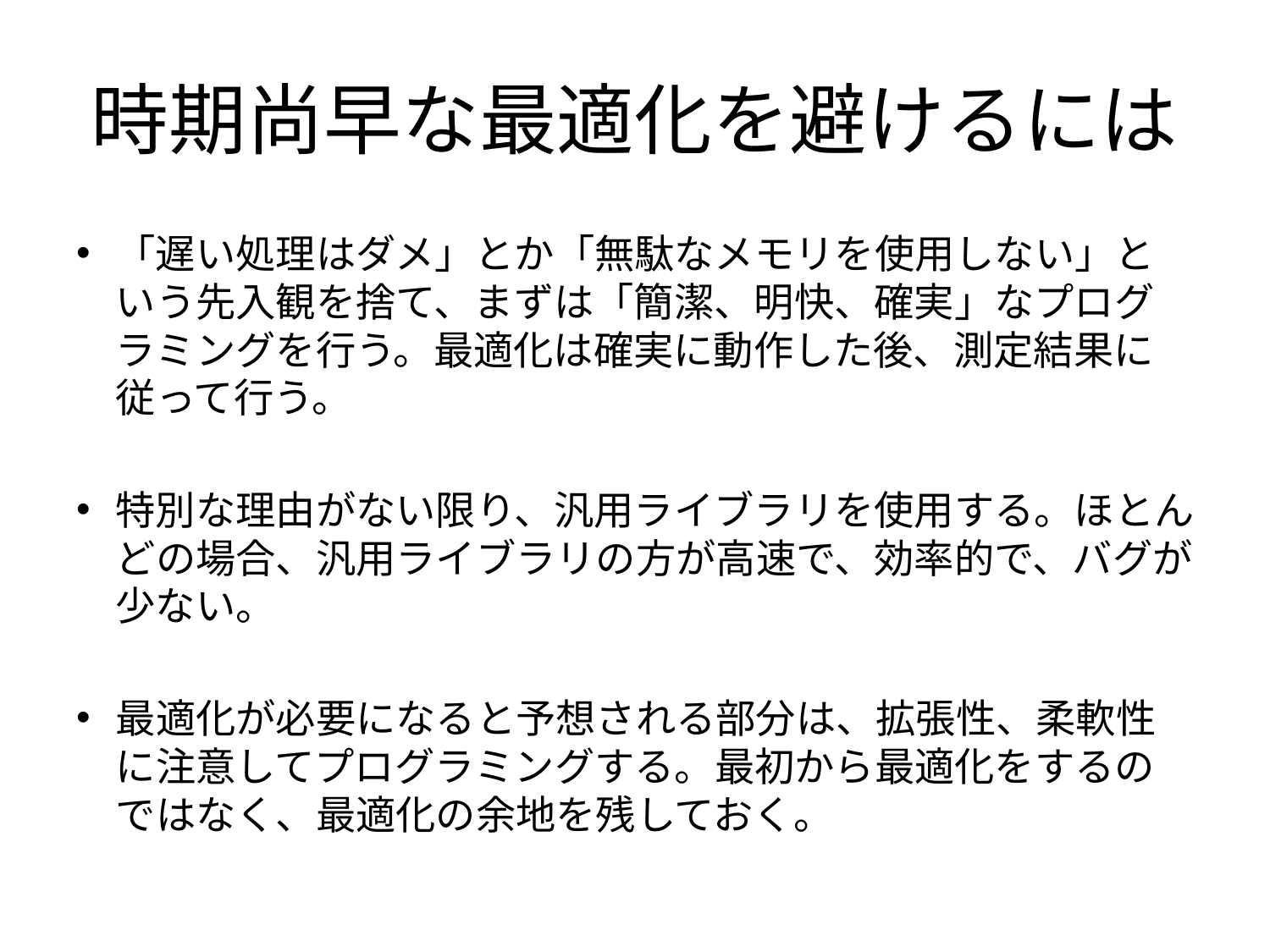

# 時期尚早な最適化を避けるには
「遅い処理はダメ」とか「無駄なメモリを使用しない」という先入観を捨て、まずは「簡潔、明快、確実」なプログラミングを行う。最適化は確実に動作した後、測定結果に従って行う。

特別な理由がない限り、汎用ライブラリを使用する。ほとんどの場合、汎用ライブラリの方が高速で、効率的で、バグが少ない。

最適化が必要になると予想される部分は、拡張性、柔軟性に注意してプログラミングする。最初から最適化をするのではなく、最適化の余地を残しておく。